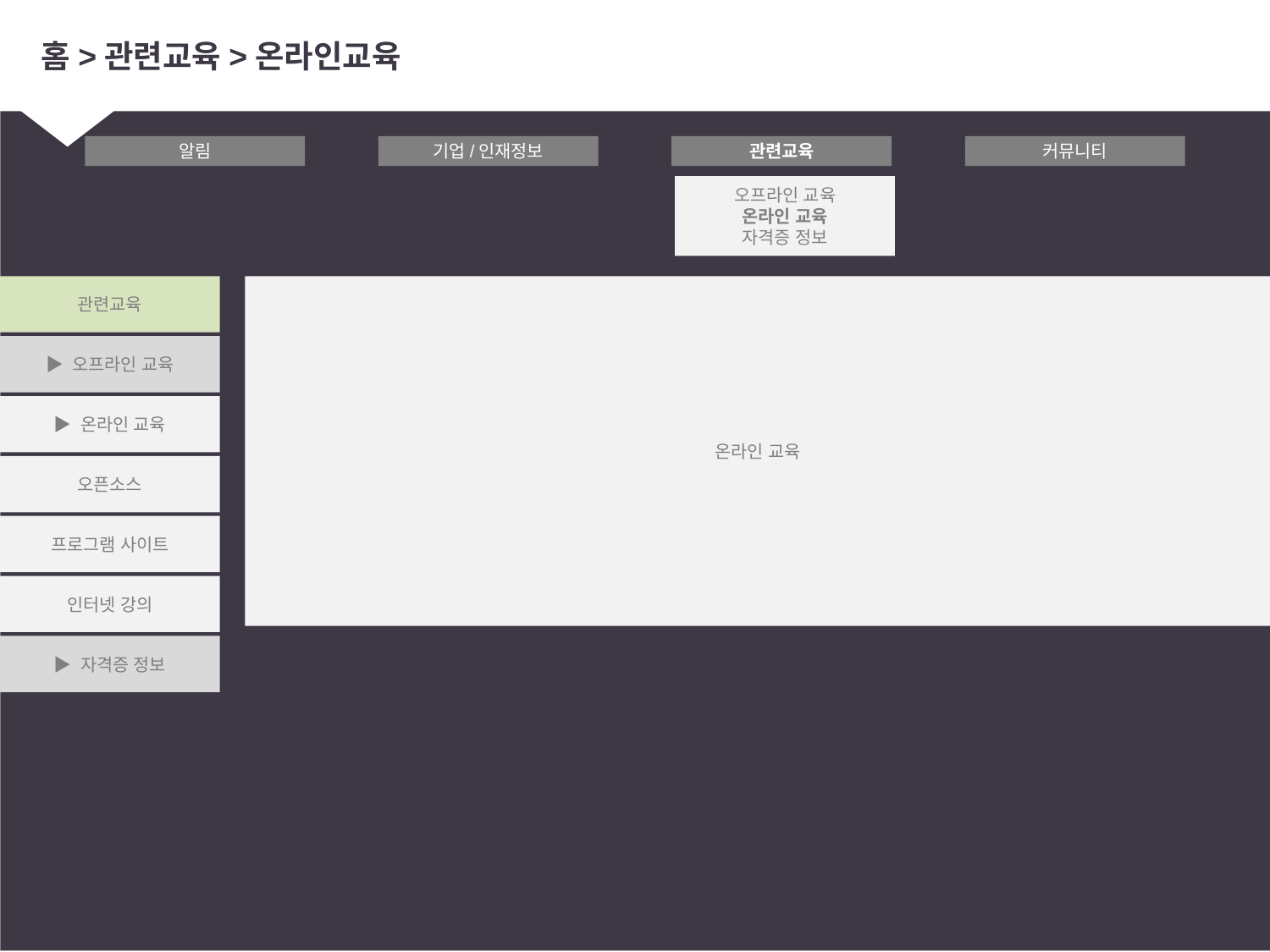

# 홈>관련교육>온라인교육
알림
기업/인재정보
관련교육
커뮤니티
오프라인 교육
온라인 교육
자격증 정보
관련교육
온라인 교육
▶ 오프라인 교육
▶ 온라인 교육
오픈소스
프로그램 사이트
인터넷 강의
▶ 자격증 정보